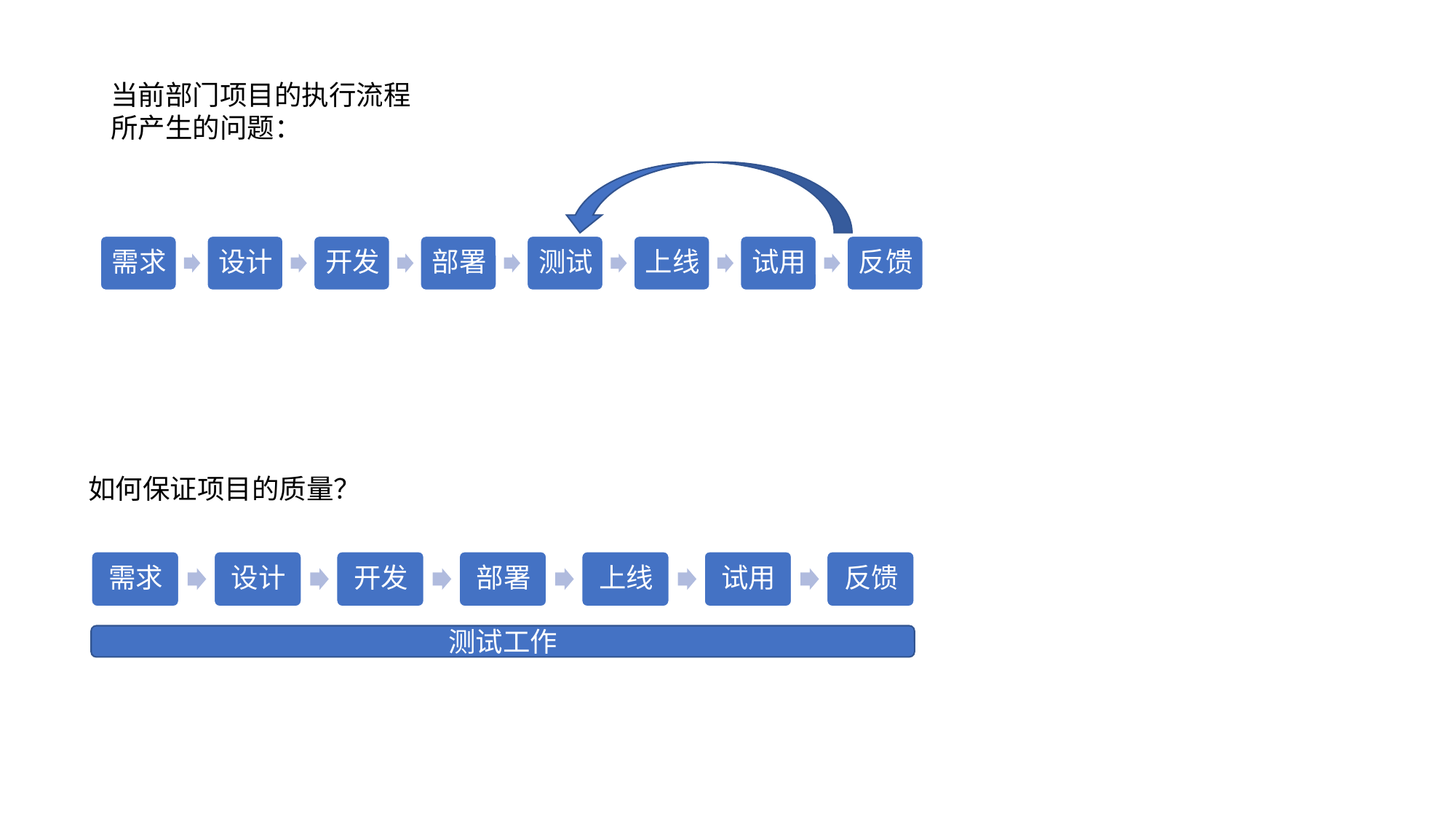

当前部门项目的执行流程
所产生的问题：

需求

设计

开发

部署

测试

上线

试用

反馈
如何保证项目的质量？
需求

设计

开发

部署

上线

试用

反馈
测试工作